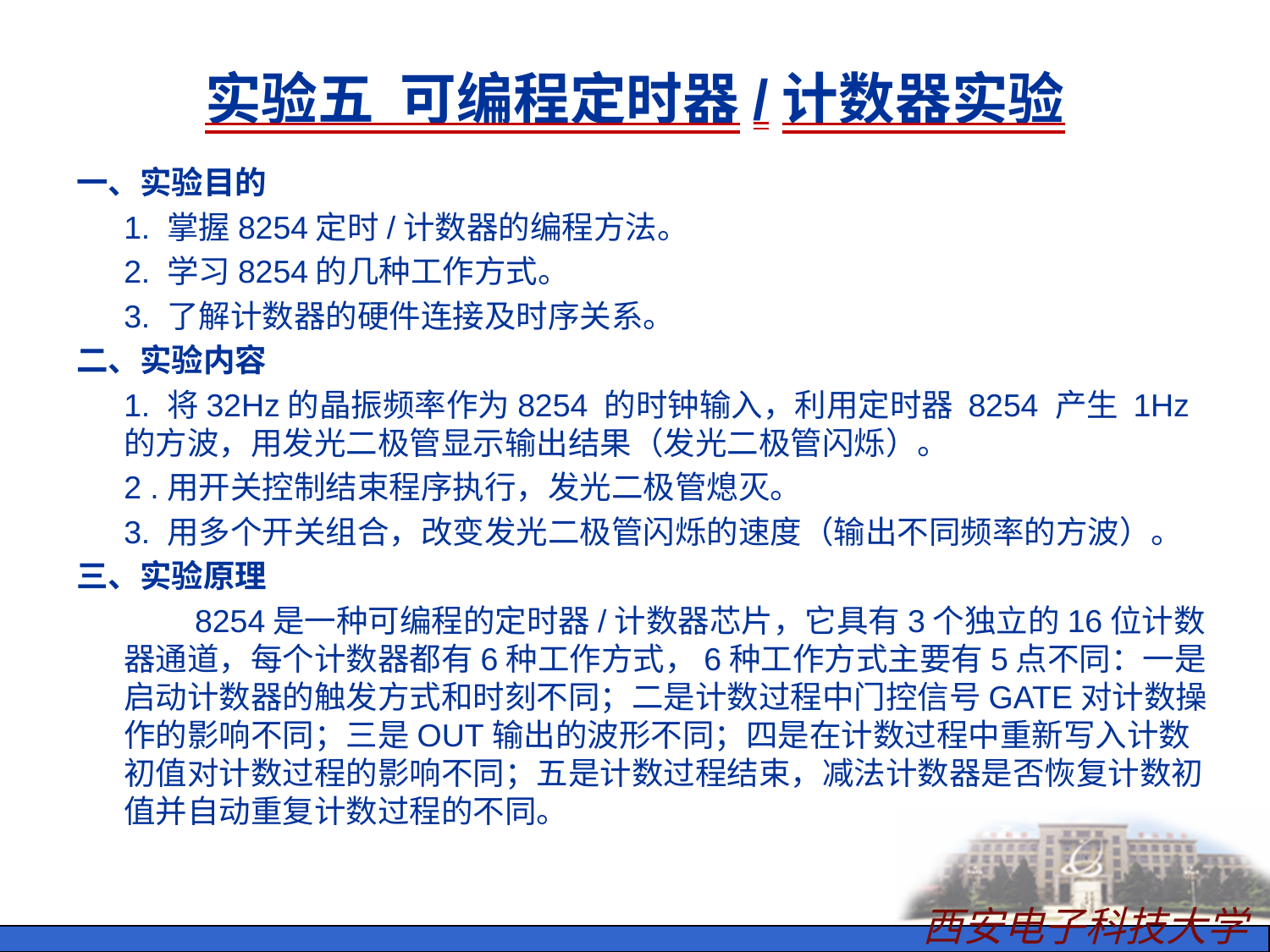

# 实验五  可编程定时器/计数器实验
一、实验目的
	1. 掌握8254定时/计数器的编程方法。
	2. 学习8254的几种工作方式。
	3. 了解计数器的硬件连接及时序关系。
二、实验内容
	1. 将32Hz的晶振频率作为8254 的时钟输入，利用定时器 8254 产生 1Hz 的方波，用发光二极管显示输出结果（发光二极管闪烁）。
	2 .用开关控制结束程序执行，发光二极管熄灭。
	3. 用多个开关组合，改变发光二极管闪烁的速度（输出不同频率的方波）。
三、实验原理
	        8254是一种可编程的定时器/计数器芯片，它具有3个独立的16位计数器通道，每个计数器都有6种工作方式，6种工作方式主要有5点不同：一是启动计数器的触发方式和时刻不同；二是计数过程中门控信号GATE对计数操作的影响不同；三是OUT输出的波形不同；四是在计数过程中重新写入计数初值对计数过程的影响不同；五是计数过程结束，减法计数器是否恢复计数初值并自动重复计数过程的不同。